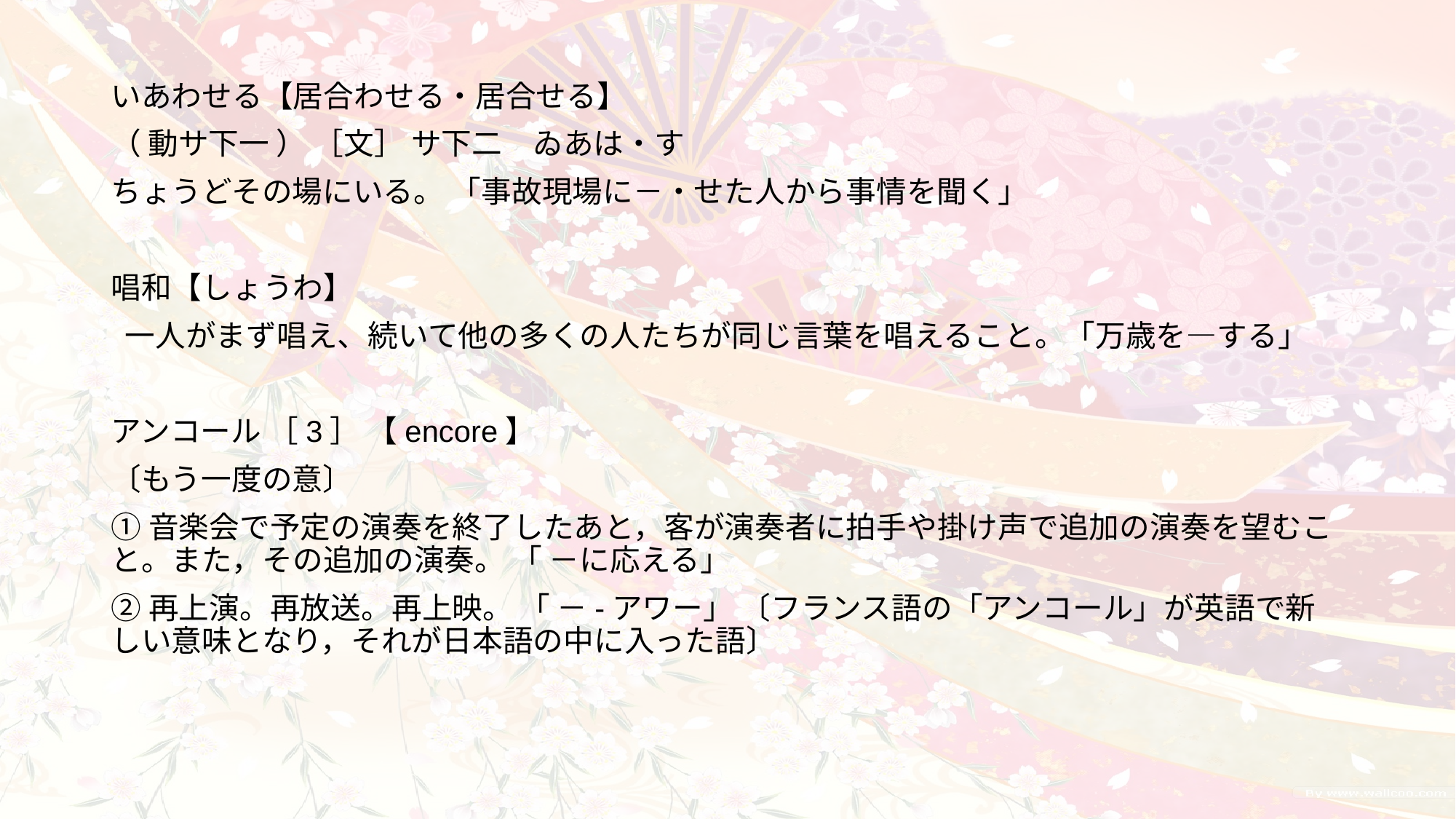

いあわせる【居合わせる・居合せる】
（ 動サ下一 ） ［文］ サ下二　ゐあは・す
ちょうどその場にいる。 「事故現場に－・せた人から事情を聞く」

唱和【しょうわ】
 一人がまず唱え、続いて他の多くの人たちが同じ言葉を唱えること。「万歳を―する」

アンコール ［3］ 【encore】
〔もう一度の意〕
①音楽会で予定の演奏を終了したあと，客が演奏者に拍手や掛け声で追加の演奏を望むこと。また，その追加の演奏。 「 －に応える」
②再上演。再放送。再上映。 「 －-アワー」 〔フランス語の「アンコール」が英語で新しい意味となり，それが日本語の中に入った語〕